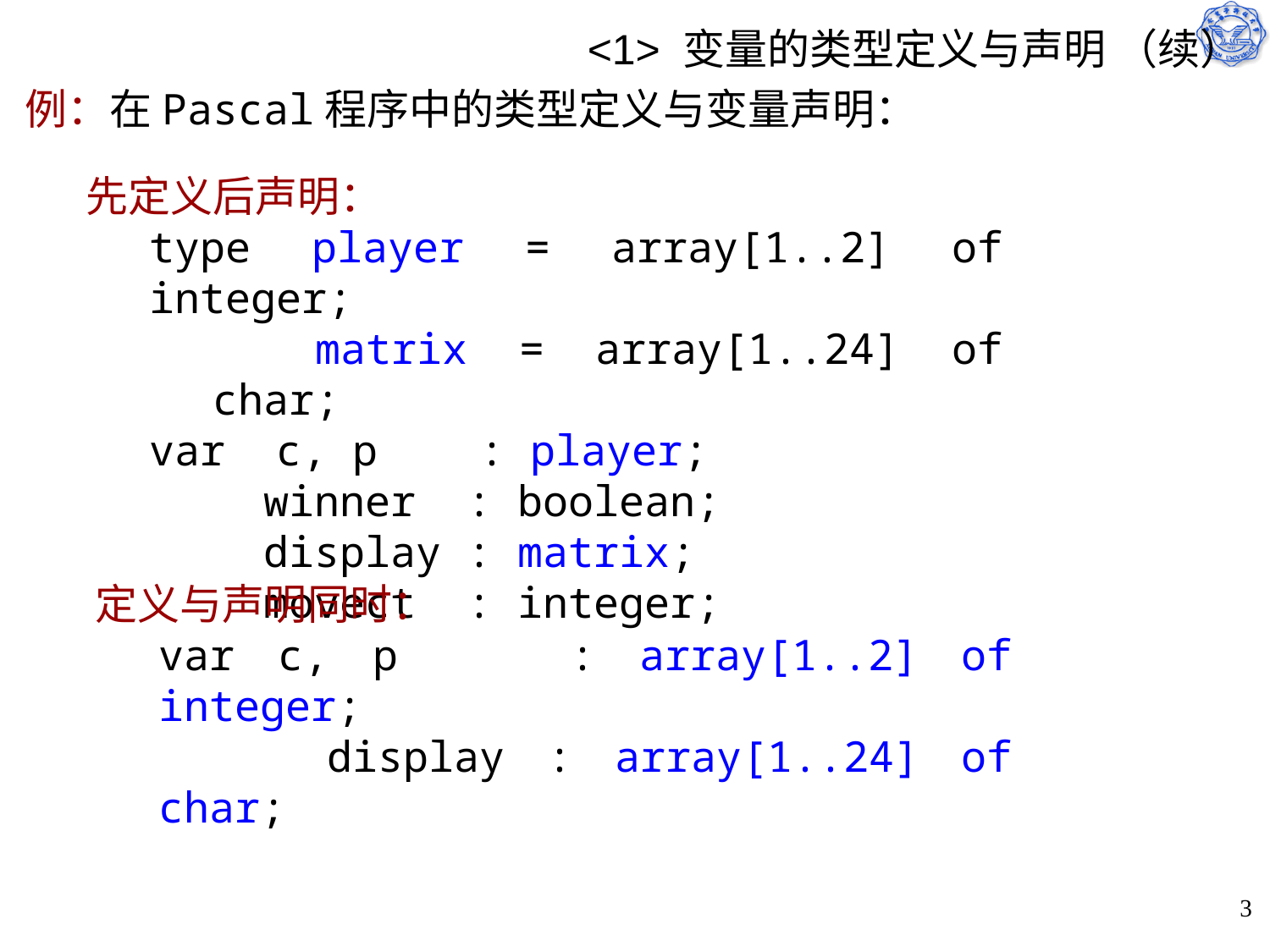

# <1> 变量的类型定义与声明 （续）
例：在Pascal程序中的类型定义与变量声明：
先定义后声明：
type player = array[1..2] of integer;
  matrix = array[1..24] of char;
var  c, p    : player;
  winner  : boolean;
  display : matrix;
  movect  : integer;
定义与声明同时：
var c, p    : array[1..2] of integer;
    display : array[1..24] of char;
3